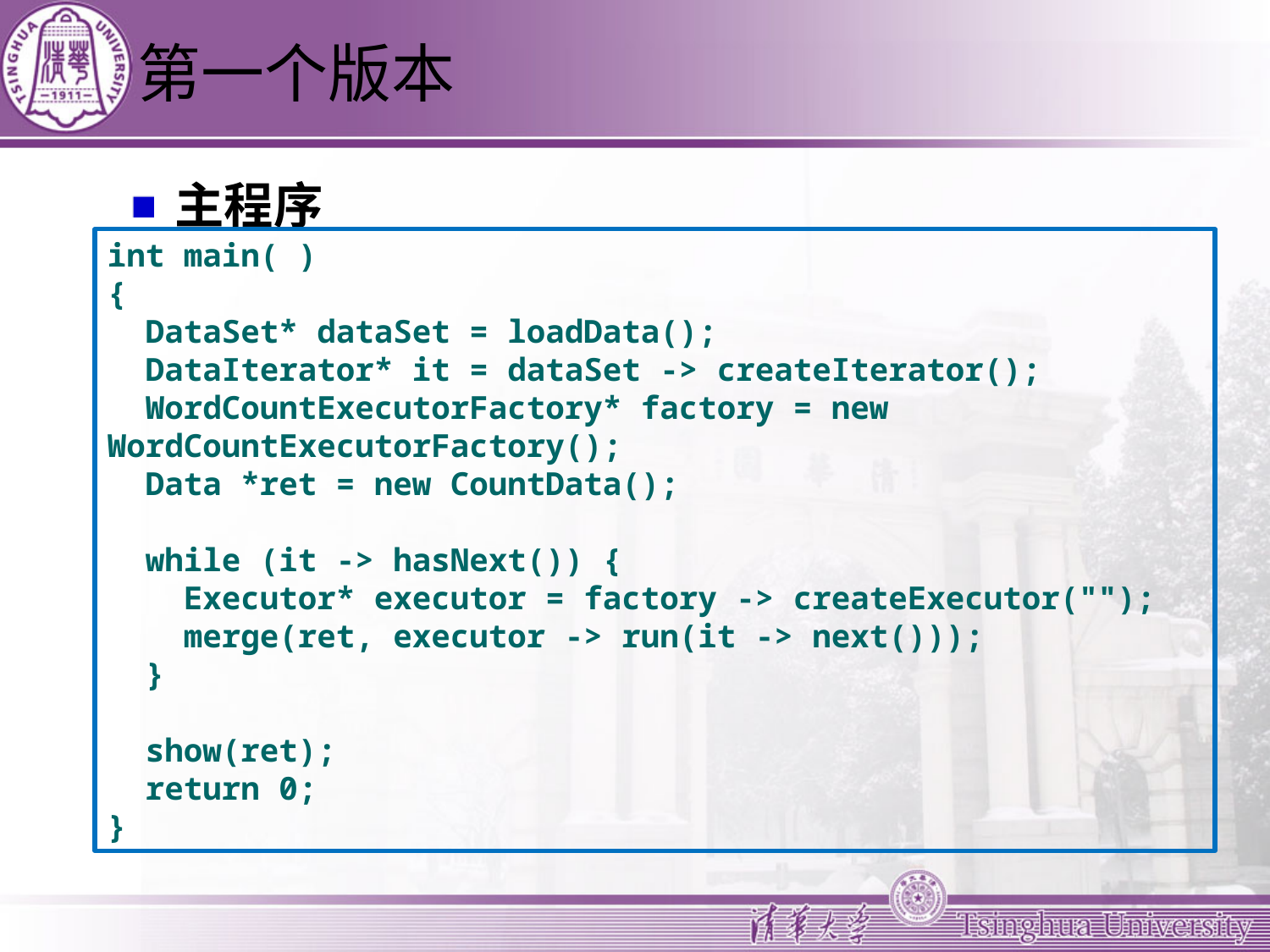

# 第一个版本
主程序
int main( )
{
  DataSet* dataSet = loadData();
  DataIterator* it = dataSet -> createIterator();
  WordCountExecutorFactory* factory = new WordCountExecutorFactory();
  Data *ret = new CountData();

  while (it -> hasNext()) {
    Executor* executor = factory -> createExecutor("");
    merge(ret, executor -> run(it -> next()));
  }

  show(ret);
  return 0;
}